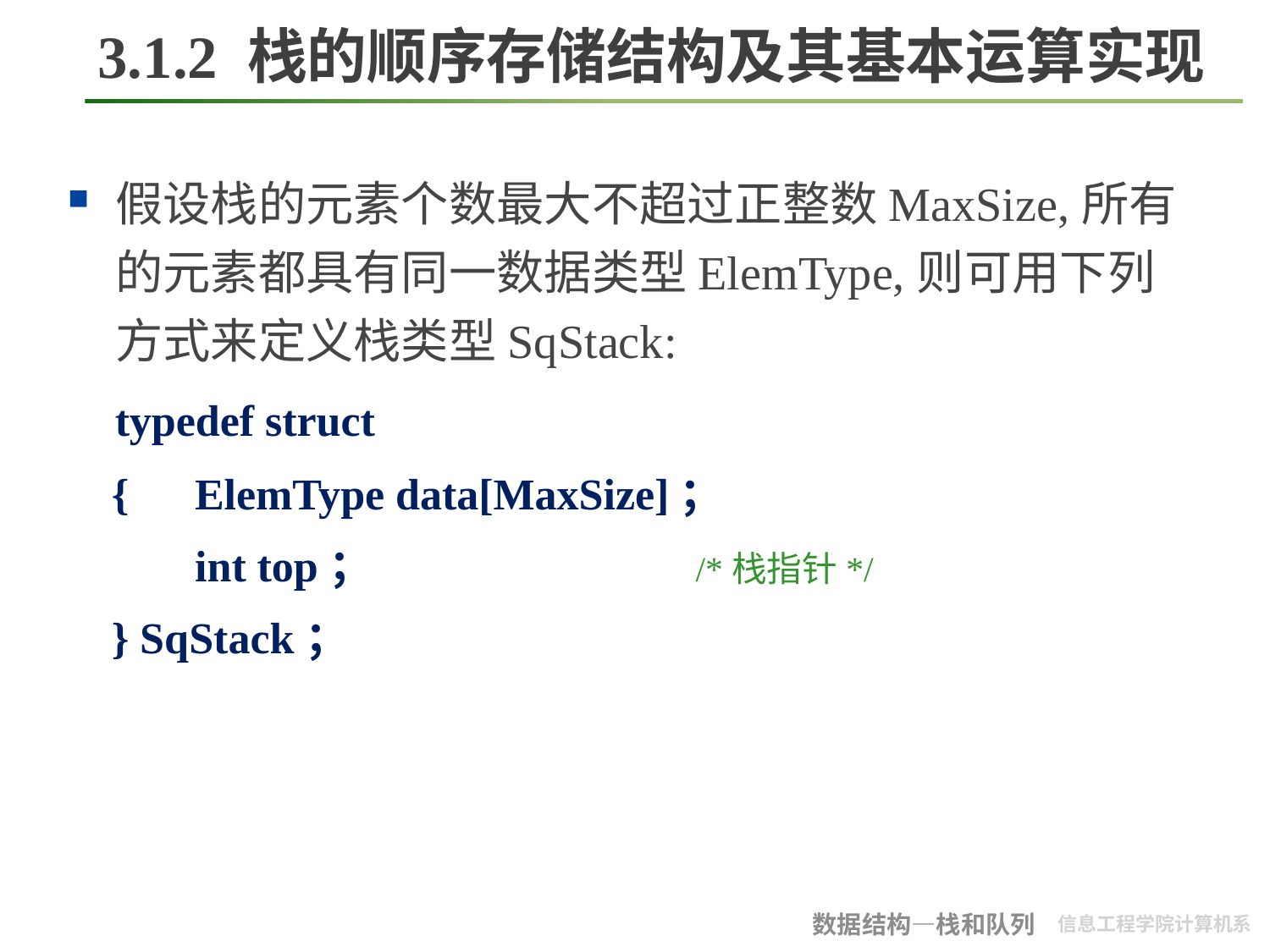

# 3.1.2 栈的顺序存储结构及其基本运算实现
假设栈的元素个数最大不超过正整数MaxSize,所有的元素都具有同一数据类型ElemType,则可用下列方式来定义栈类型SqStack:
    typedef struct
    {	ElemType data[MaxSize]；
     	int top；		           /*栈指针*/
    } SqStack；